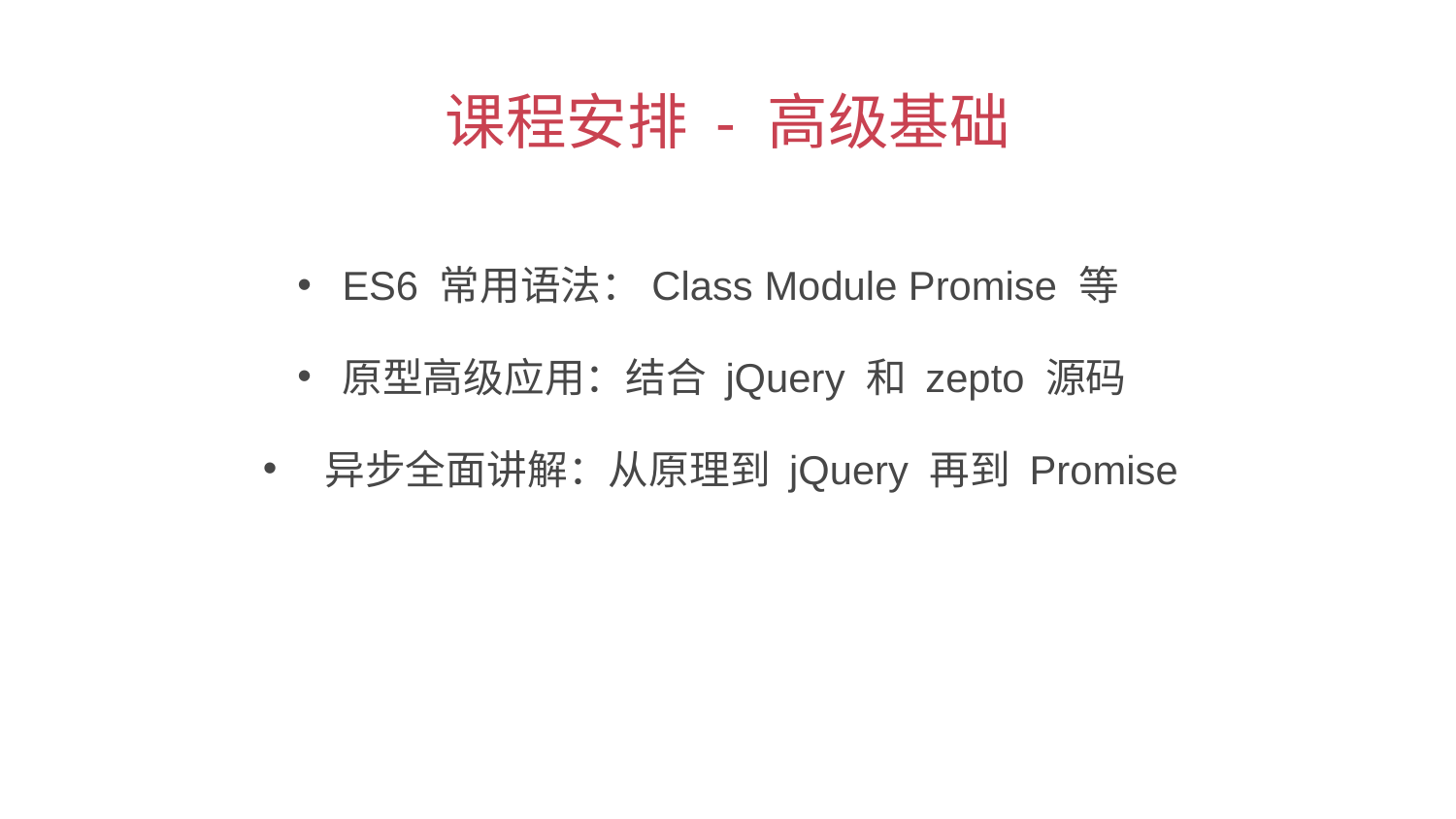

课程安排 - 高级基础
ES6 常用语法：Class Module Promise 等
原型高级应用：结合 jQuery 和 zepto 源码
  异步全面讲解：从原理到 jQuery 再到 Promise